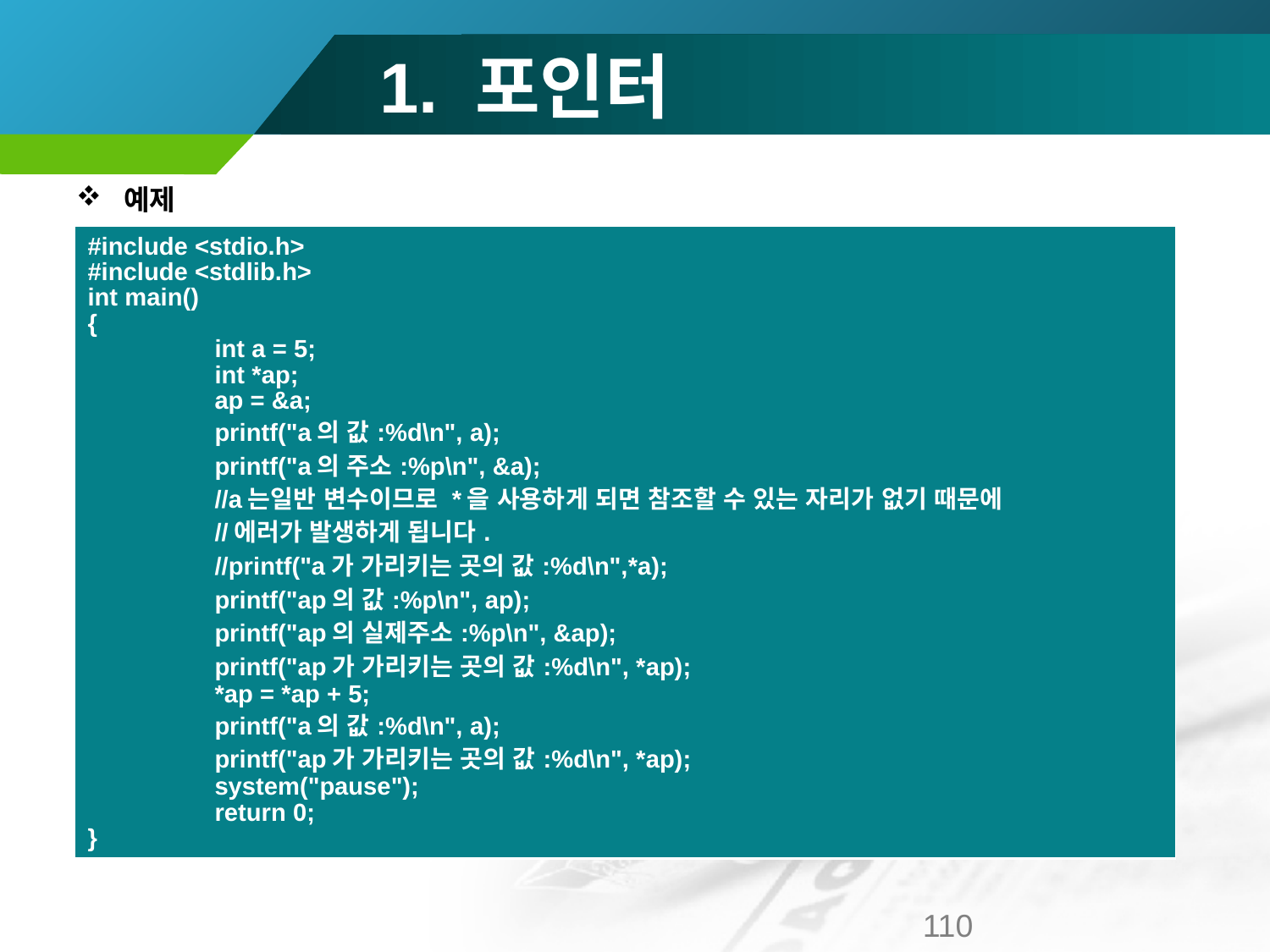

# 1. 포인터
예제
| #include <stdio.h> #include <stdlib.h> int main() { int a = 5; int \*ap; ap = &a; printf("a의 값:%d\n", a); printf("a의 주소:%p\n", &a); //a는일반 변수이므로 \*을 사용하게 되면 참조할 수 있는 자리가 없기 때문에 //에러가 발생하게 됩니다. //printf("a가 가리키는 곳의 값:%d\n",\*a); printf("ap의 값:%p\n", ap); printf("ap의 실제주소:%p\n", &ap); printf("ap가 가리키는 곳의 값:%d\n", \*ap); \*ap = \*ap + 5; printf("a의 값:%d\n", a); printf("ap가 가리키는 곳의 값:%d\n", \*ap); system("pause"); return 0; } |
| --- |
110